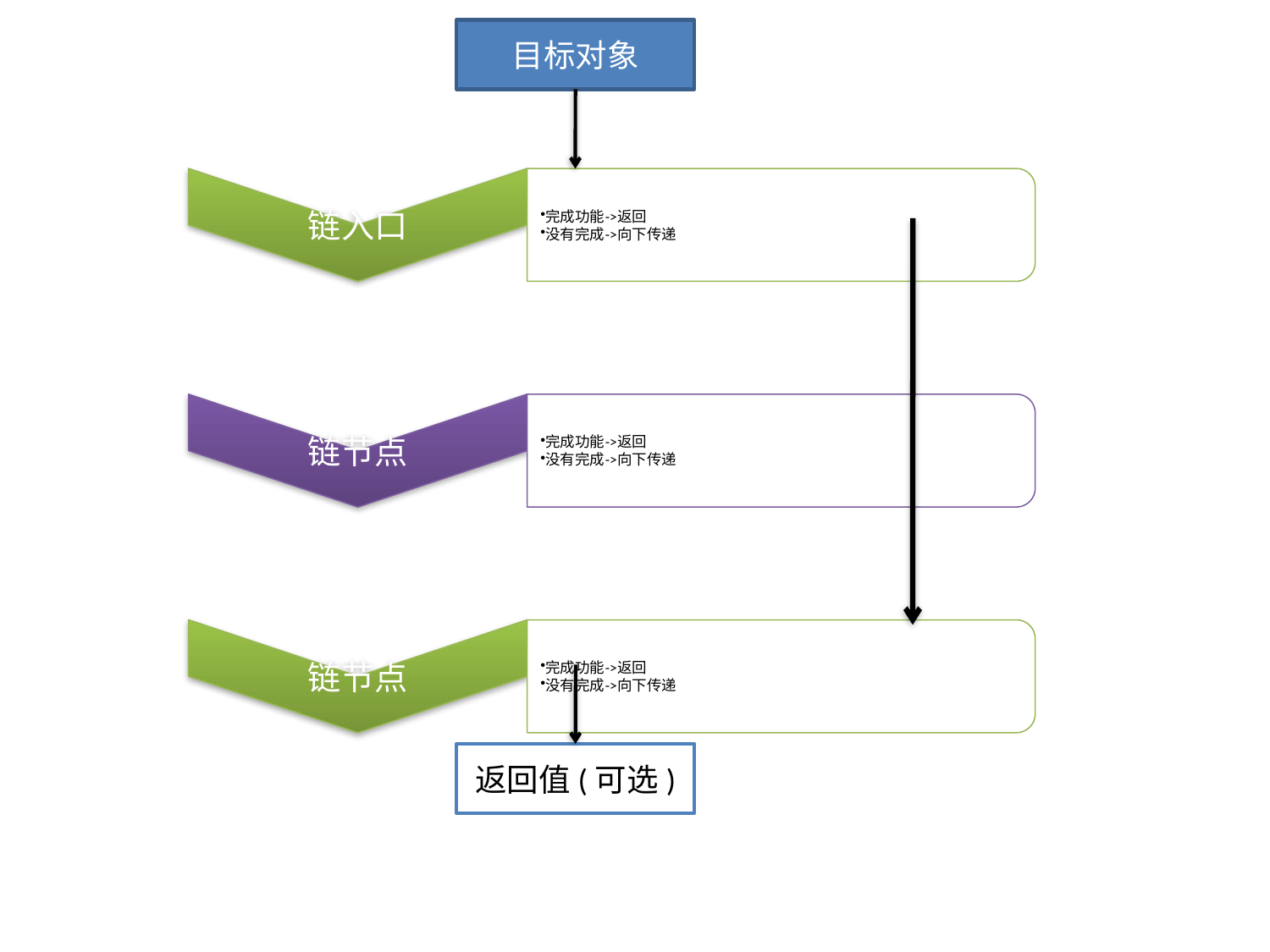

目标对象
链入口
完成功能->返回
没有完成->向下传递
链节点
完成功能->返回
没有完成->向下传递
链节点
完成功能->返回
没有完成->向下传递
返回值(可选)